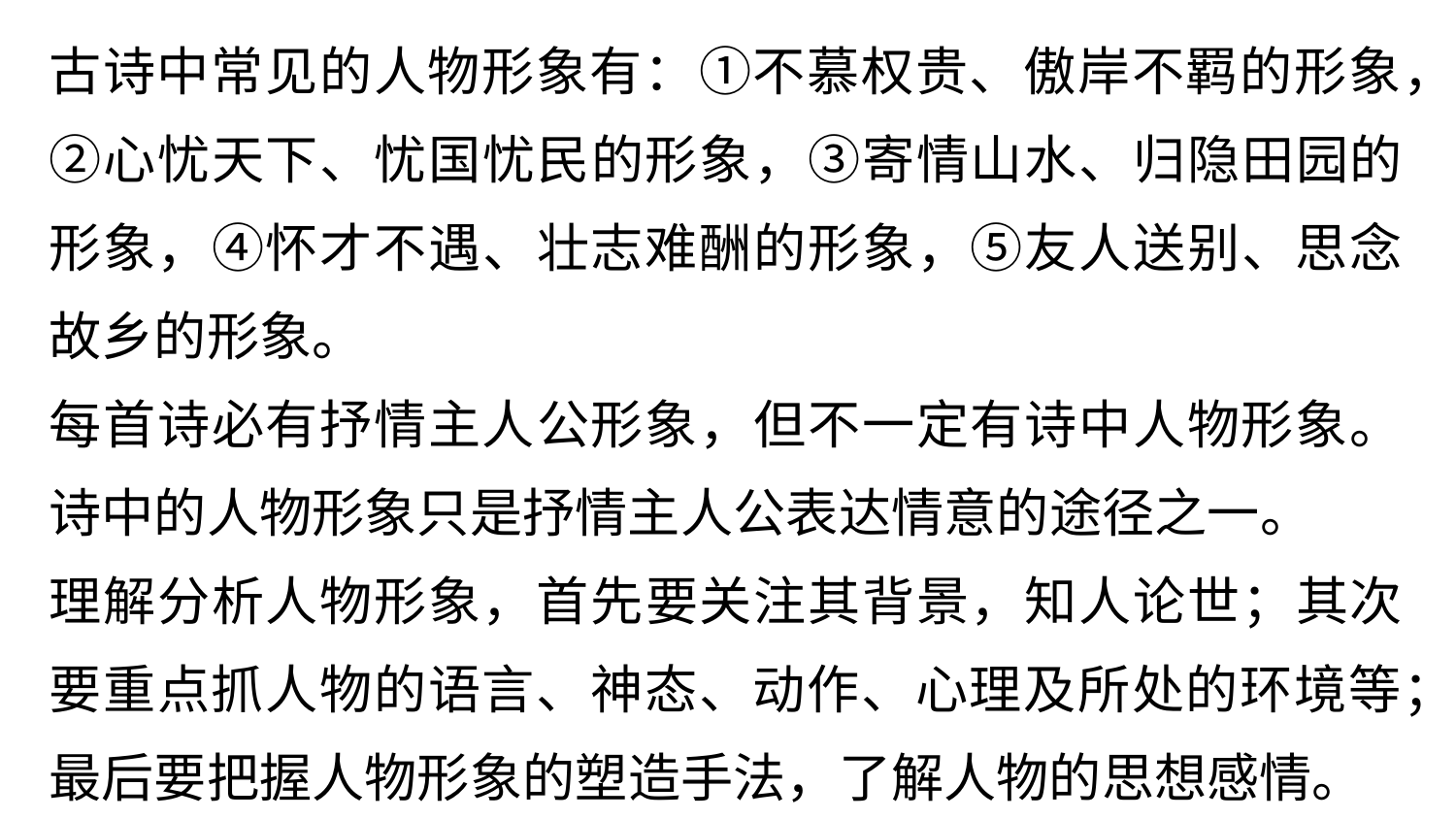

古诗中常见的人物形象有：①不慕权贵、傲岸不羁的形象，②心忧天下、忧国忧民的形象，③寄情山水、归隐田园的形象，④怀才不遇、壮志难酬的形象，⑤友人送别、思念故乡的形象。
每首诗必有抒情主人公形象，但不一定有诗中人物形象。诗中的人物形象只是抒情主人公表达情意的途径之一。
理解分析人物形象，首先要关注其背景，知人论世；其次要重点抓人物的语言、神态、动作、心理及所处的环境等；最后要把握人物形象的塑造手法，了解人物的思想感情。